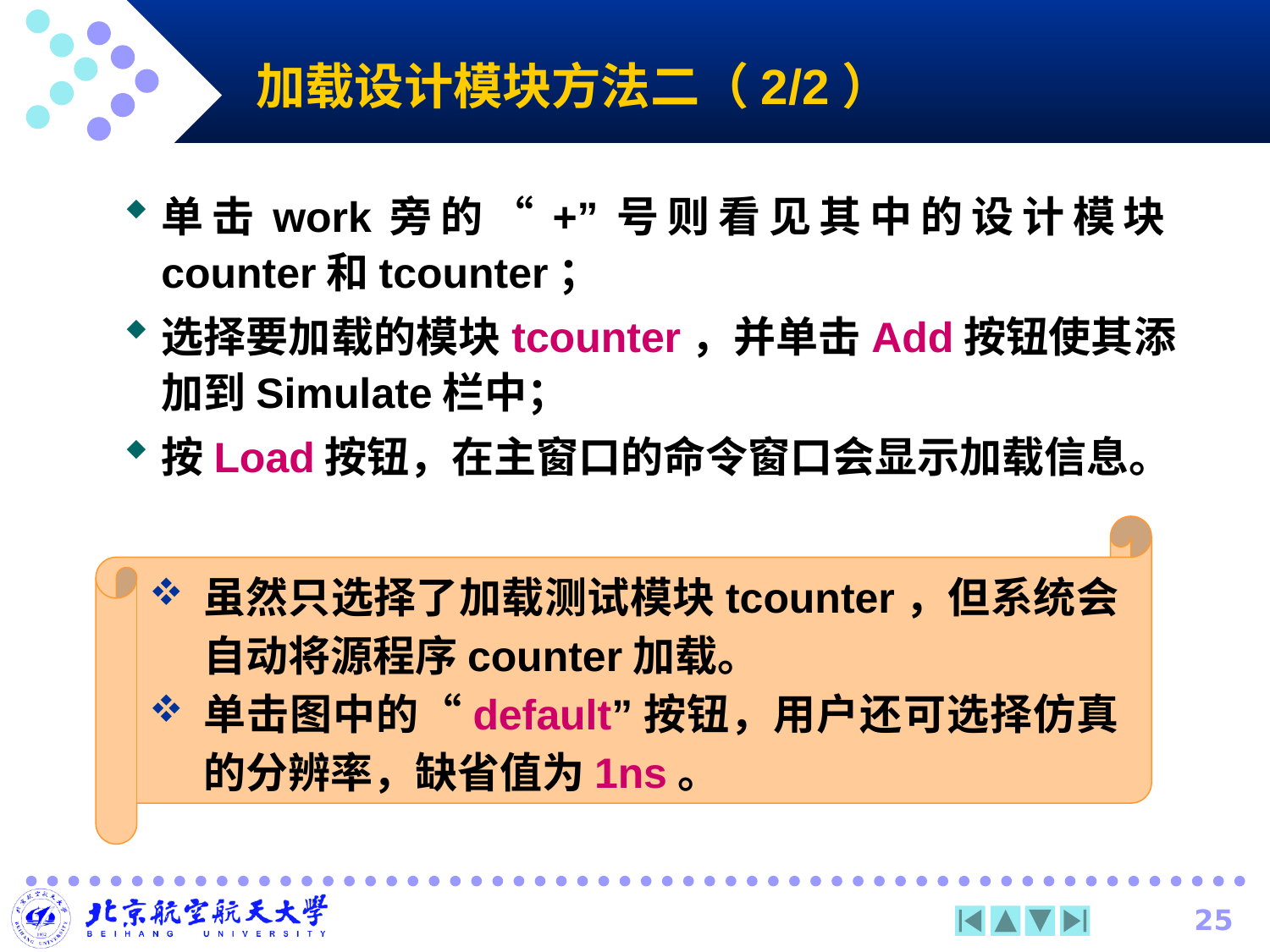

# 加载设计模块方法二（2/2）

单击work旁的“+”号则看见其中的设计模块counter和tcounter；
选择要加载的模块tcounter，并单击Add按钮使其添加到Simulate栏中；
按Load按钮，在主窗口的命令窗口会显示加载信息。

虽然只选择了加载测试模块tcounter，但系统会自动将源程序counter加载。
单击图中的“default”按钮，用户还可选择仿真的分辨率，缺省值为1ns。
25